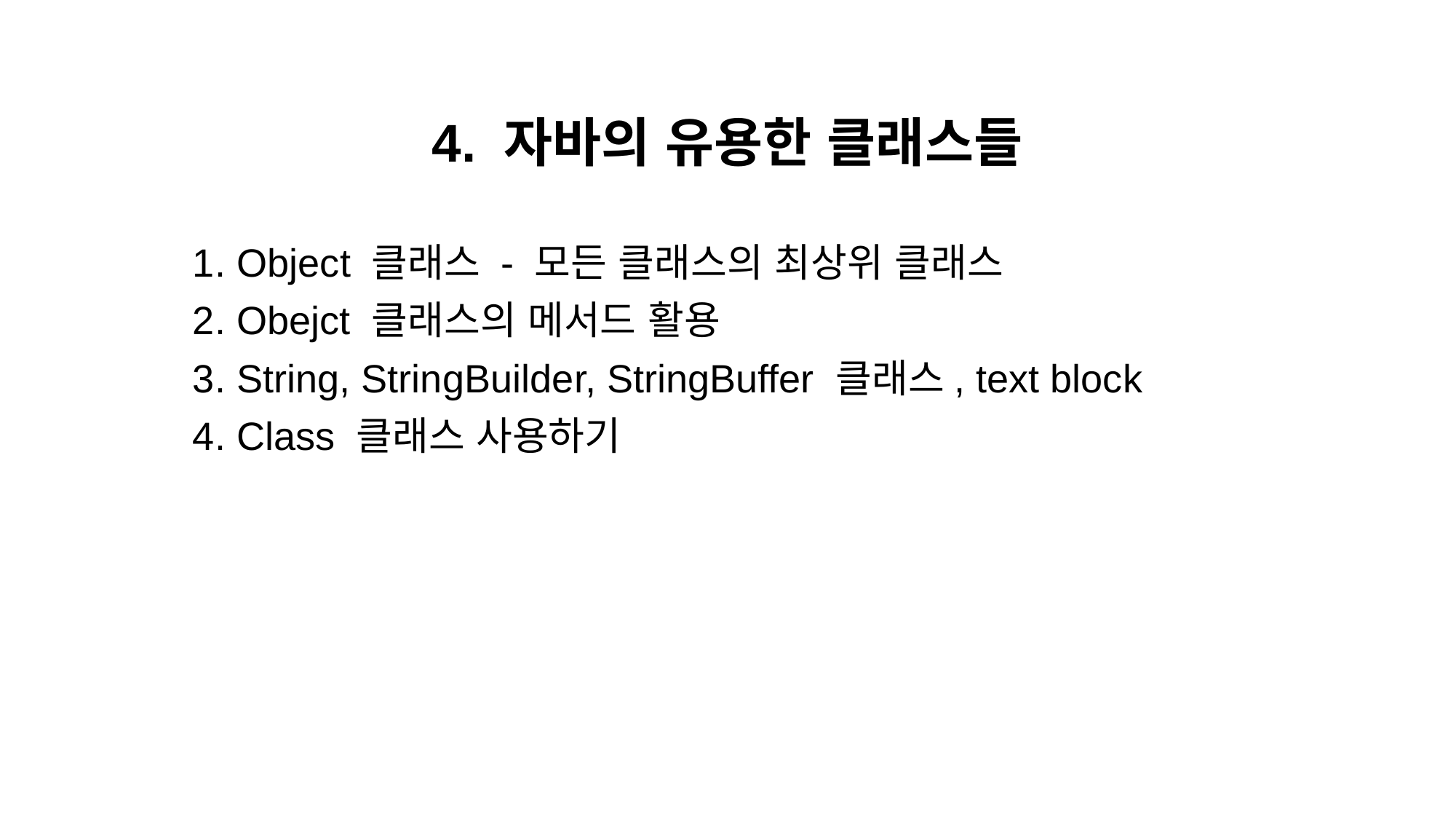

4. 자바의 유용한 클래스들

1. Object 클래스 - 모든 클래스의 최상위 클래스
2. Obejct 클래스의 메서드 활용
3. String, StringBuilder, StringBuffer 클래스, text block
4. Class 클래스 사용하기